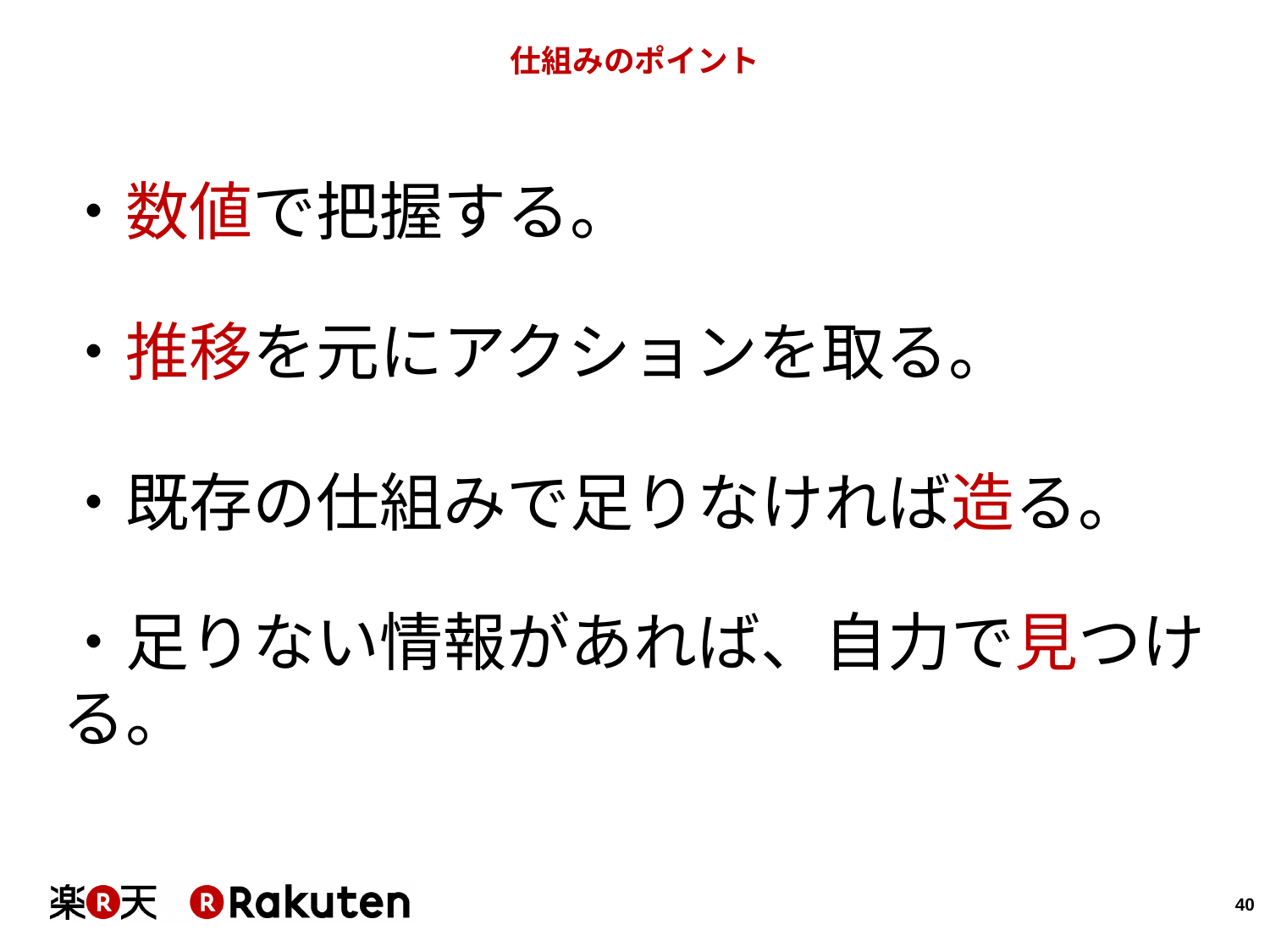

# 仕組みのポイント
・数値で把握する。
・推移を元にアクションを取る。
・既存の仕組みで足りなければ造る。
・足りない情報があれば、自力で見つける。